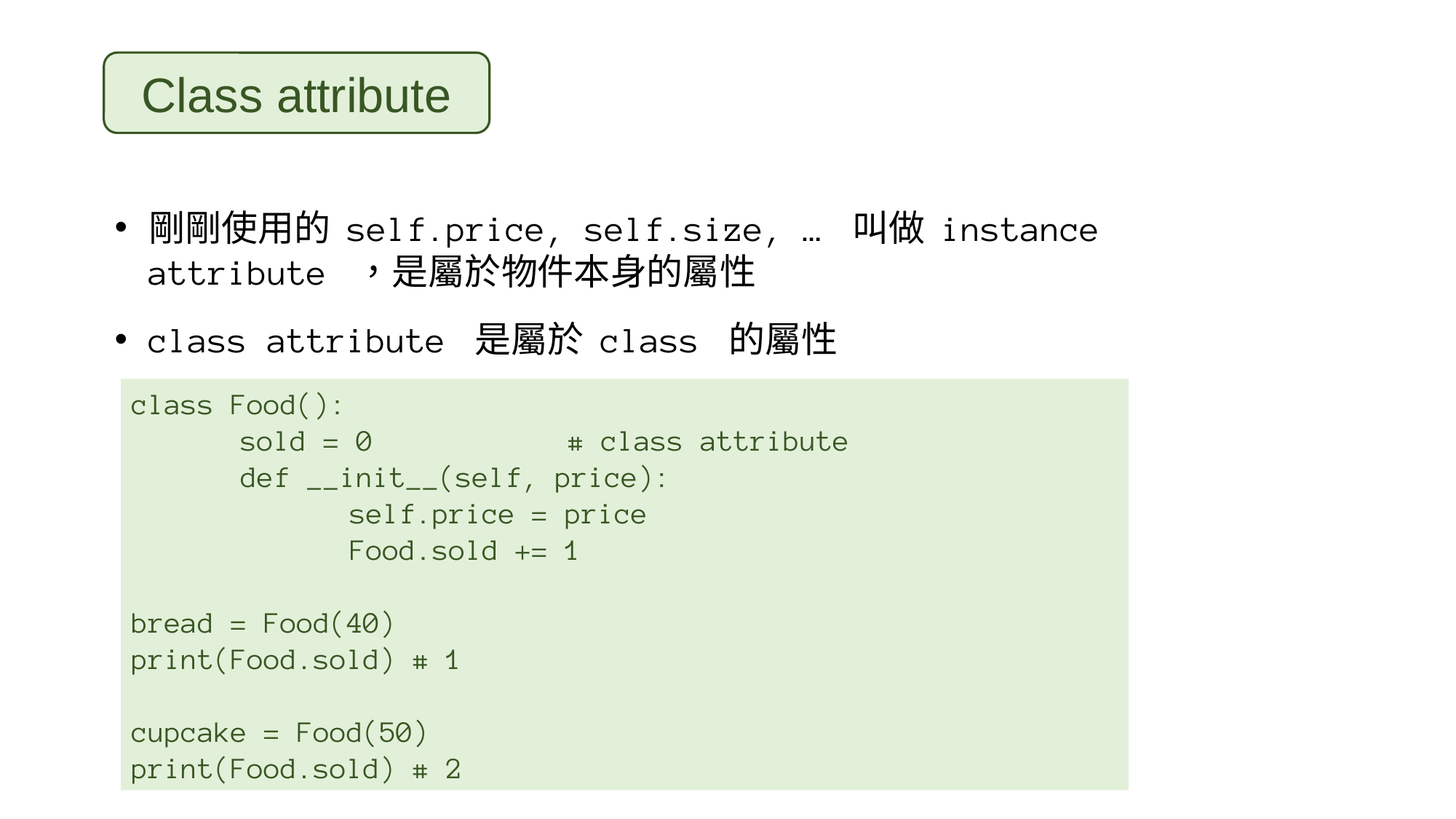

Class attribute
剛剛使用的 self.price, self.size, … 叫做 instance attribute ，是屬於物件本身的屬性
class attribute 是屬於 class 的屬性
class Food():
	sold = 0 		# class attribute
	def __init__(self, price):
		self.price = price
		Food.sold += 1

bread = Food(40)
print(Food.sold) # 1

cupcake = Food(50)
print(Food.sold) # 2